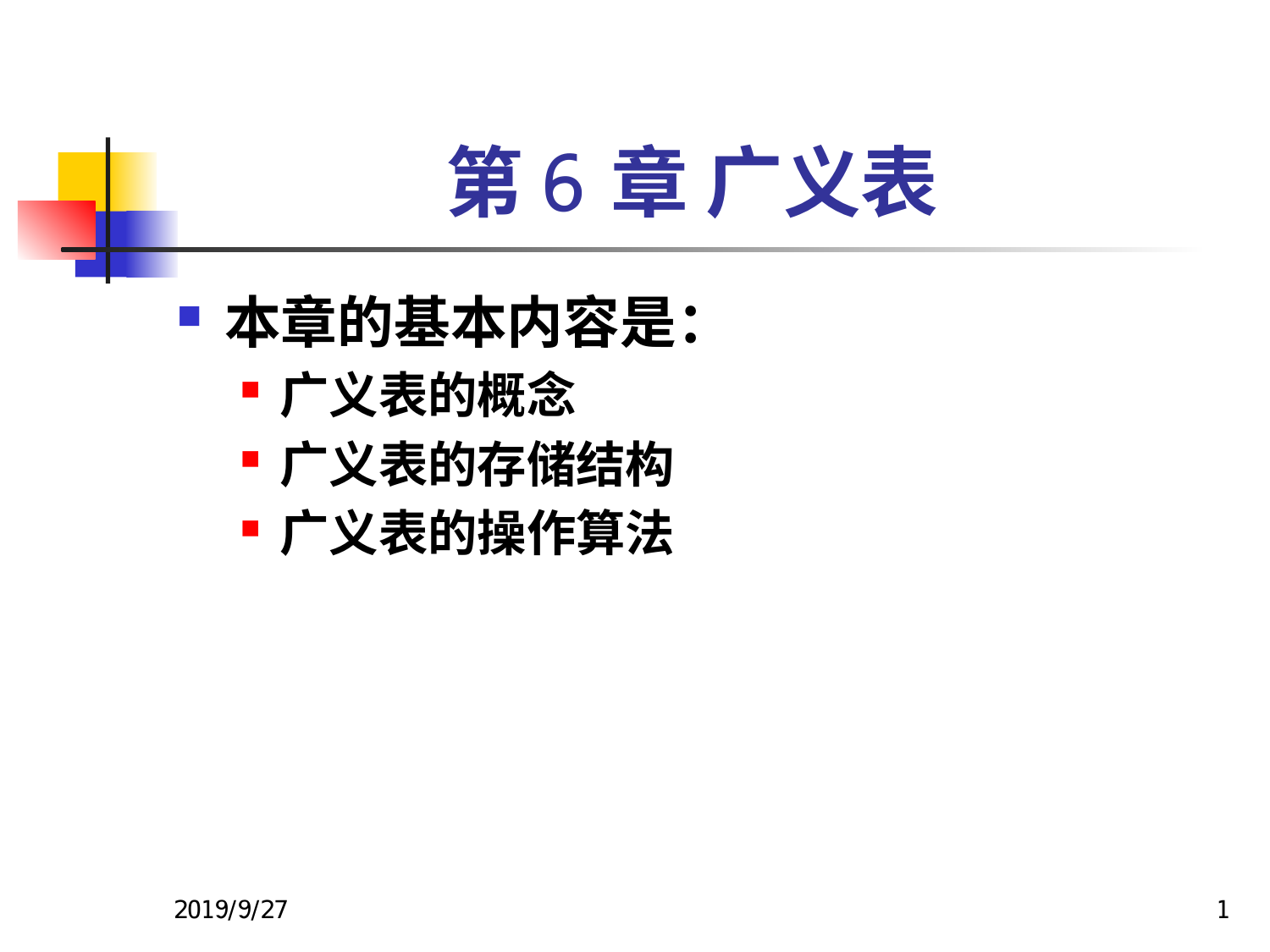

# 第6章 广义表
本章的基本内容是：
广义表的概念
广义表的存储结构
广义表的操作算法
2019/9/27
1